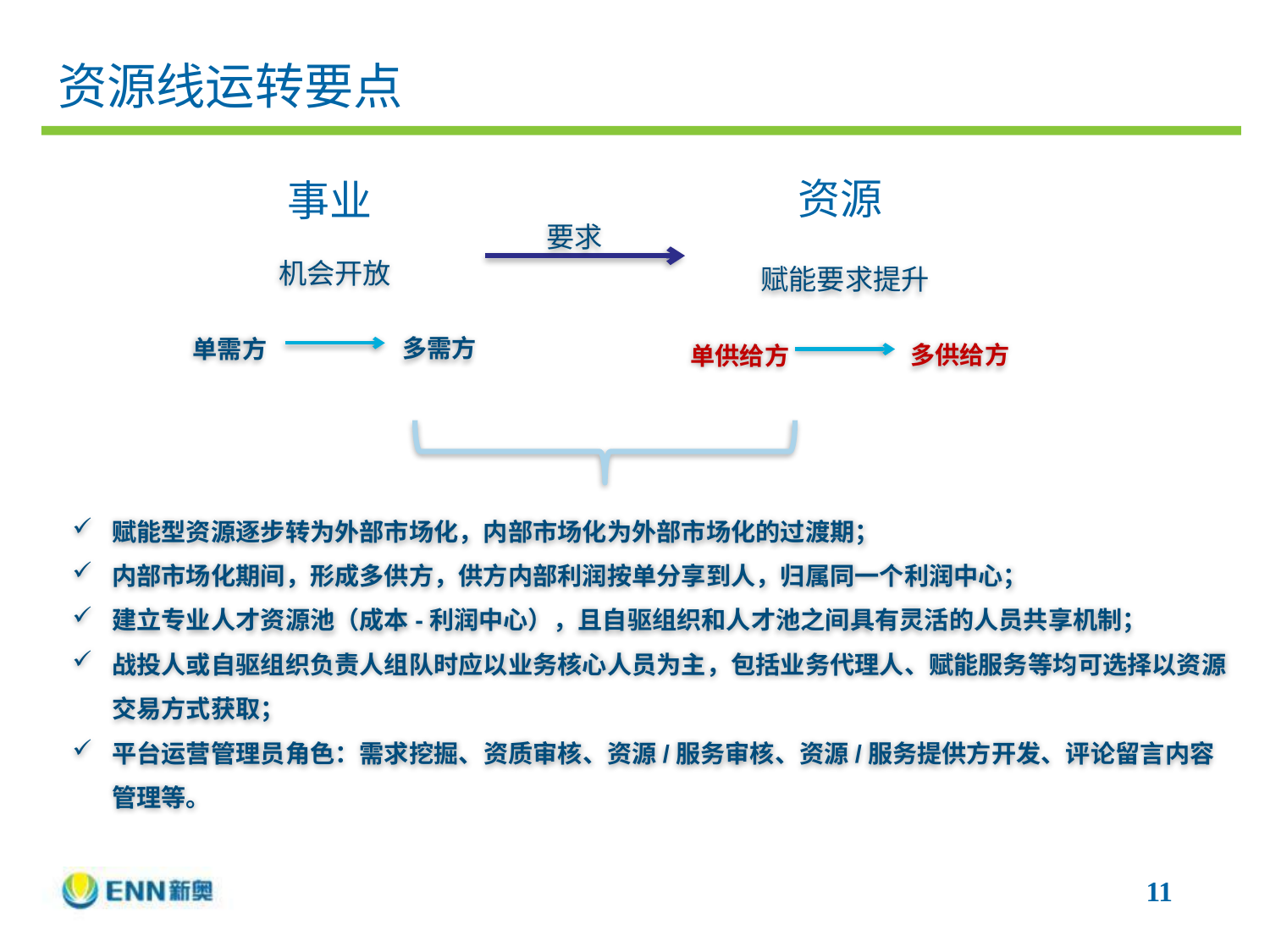

# 资源线运转要点
资源
事业
要求
机会开放
赋能要求提升

多需方
单需方
多供给方
单供给方
赋能型资源逐步转为外部市场化，内部市场化为外部市场化的过渡期；
内部市场化期间，形成多供方，供方内部利润按单分享到人，归属同一个利润中心；
建立专业人才资源池（成本-利润中心），且自驱组织和人才池之间具有灵活的人员共享机制；
战投人或自驱组织负责人组队时应以业务核心人员为主，包括业务代理人、赋能服务等均可选择以资源交易方式获取；
平台运营管理员角色：需求挖掘、资质审核、资源/服务审核、资源/服务提供方开发、评论留言内容管理等。
11